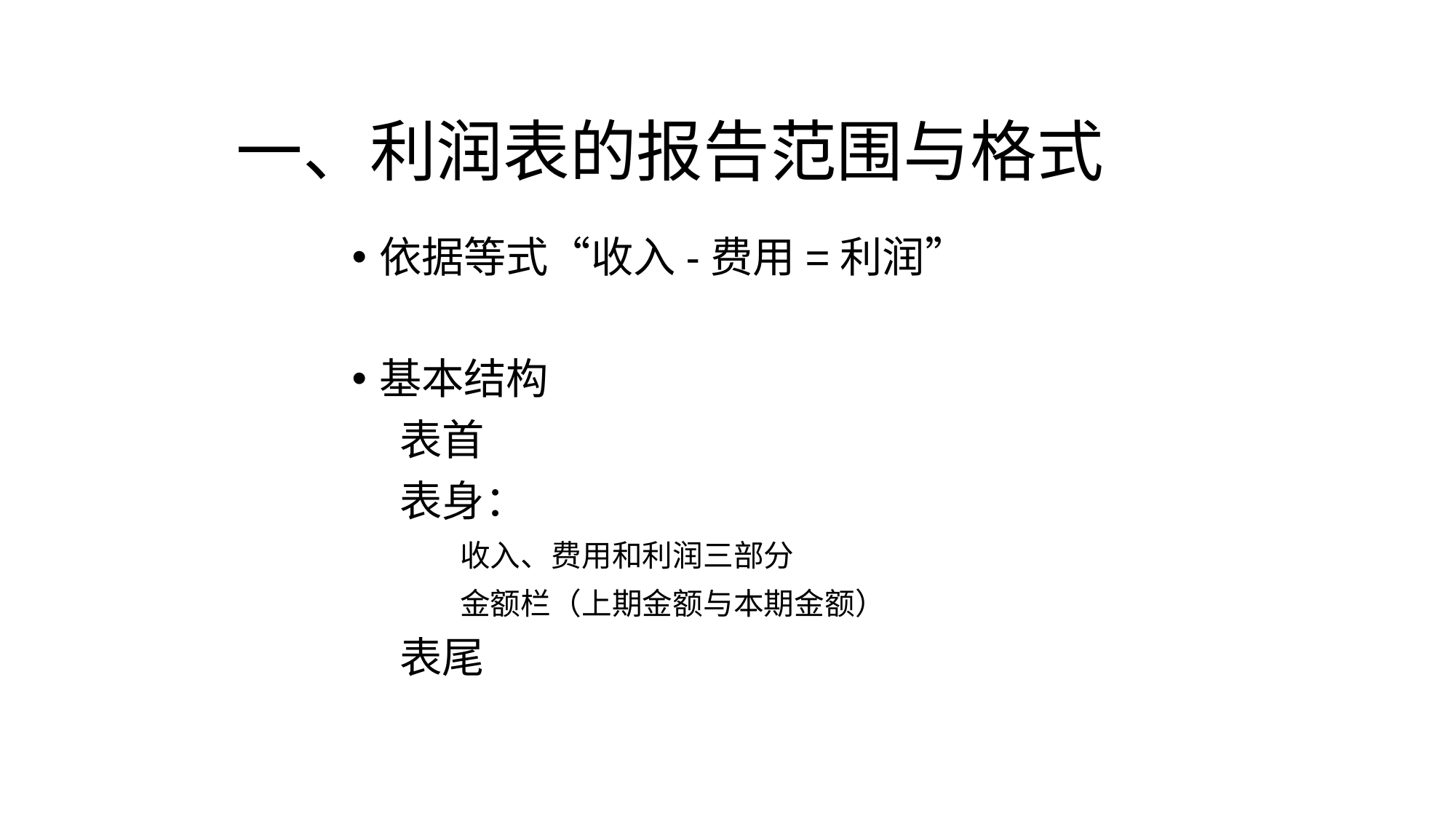

# 一、利润表的报告范围与格式
依据等式“收入-费用=利润”

基本结构
    表首
    表身：
               收入、费用和利润三部分
               金额栏（上期金额与本期金额）
    表尾